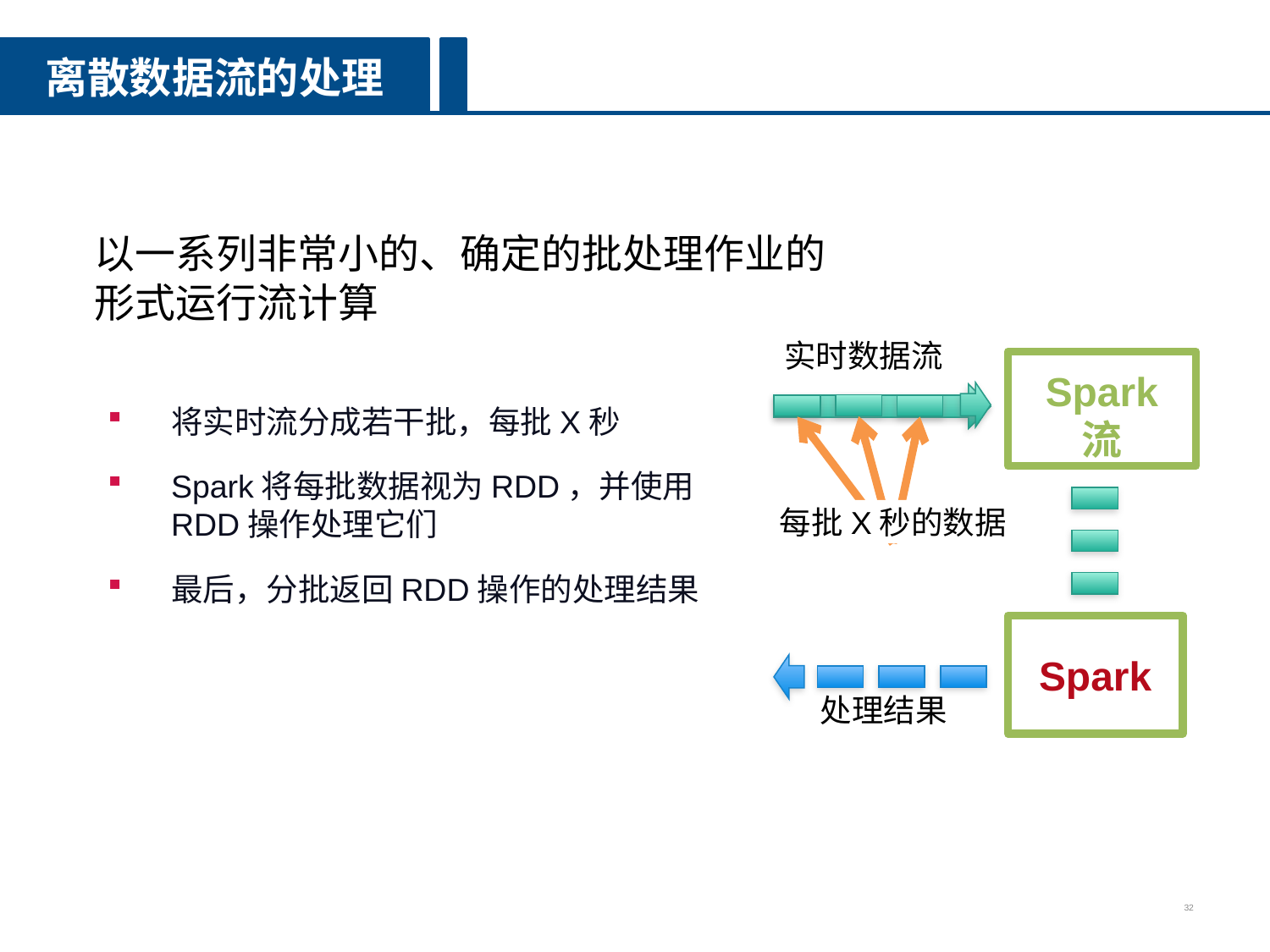

离散数据流的处理

以一系列非常小的、确定的批处理作业的形式运行流计算
实时数据流
Spark
流

将实时流分成若干批，每批X秒
Spark将每批数据视为RDD，并使用RDD操作处理它们
最后，分批返回RDD操作的处理结果

每批X秒的数据
Spark

处理结果
32